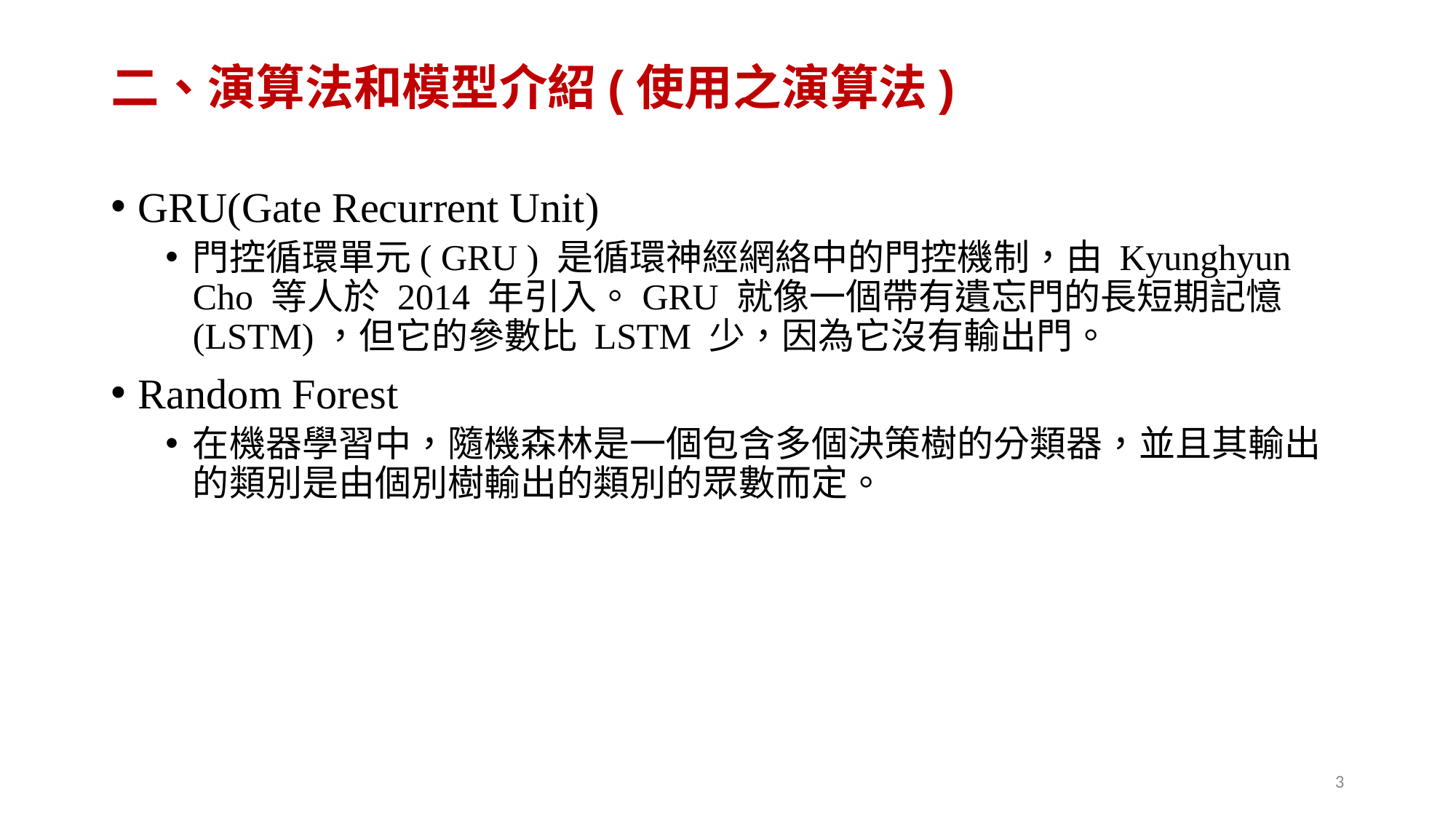

# 二、演算法和模型介紹(使用之演算法)
GRU(Gate Recurrent Unit)
門控循環單元( GRU ) 是循環神經網絡中的門控機制，由 Kyunghyun Cho 等人於 2014 年引入。GRU 就像一個帶有遺忘門的長短期記憶(LSTM)，但它的參數比 LSTM 少，因為它沒有輸出門。
Random Forest
在機器學習中，隨機森林是一個包含多個決策樹的分類器，並且其輸出的類別是由個別樹輸出的類別的眾數而定。
3